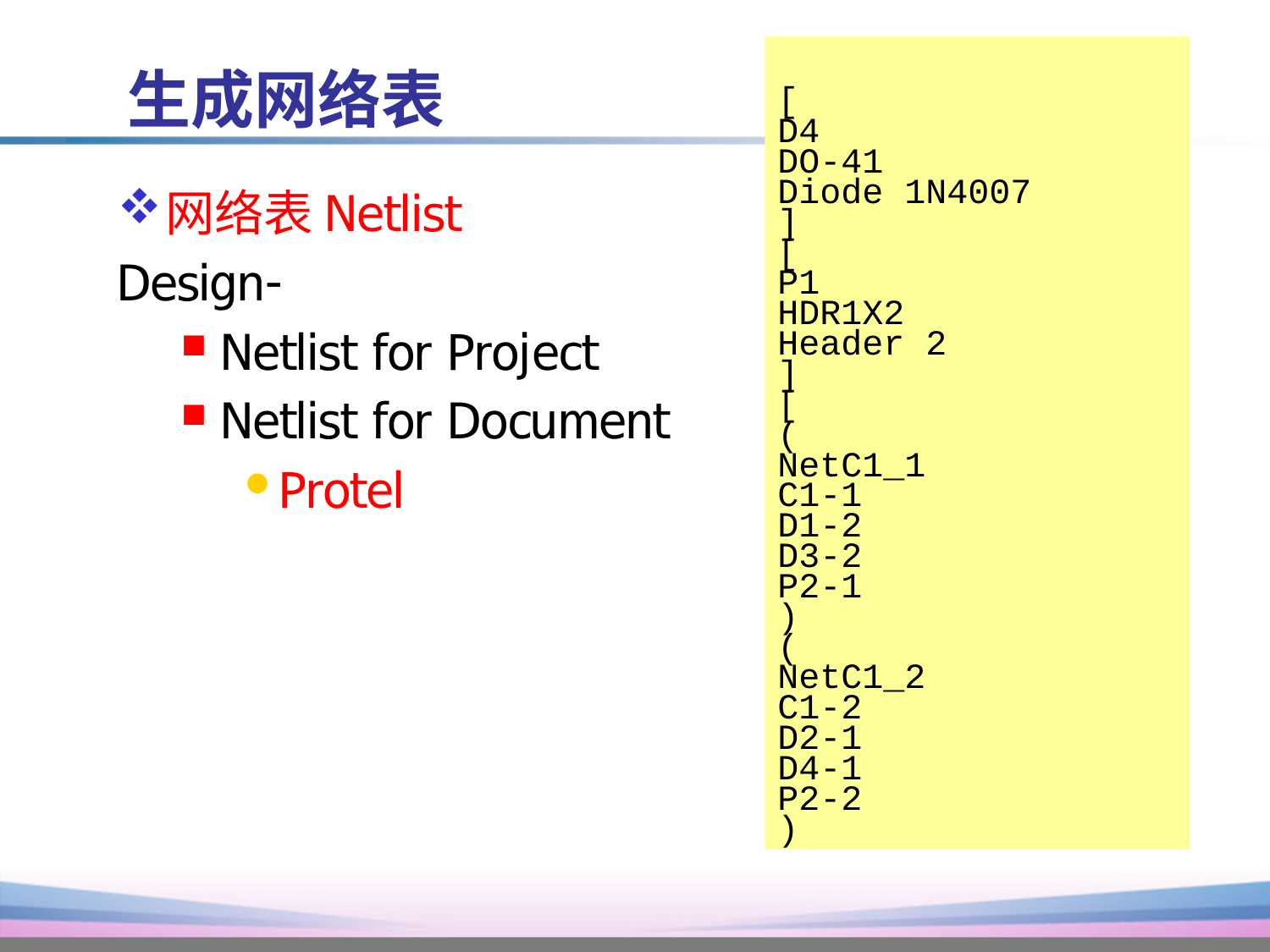

# 生成网络表

[
D4
DO-41
Diode 1N4007
]
[
P1
HDR1X2
Header 2
]
[
(
NetC1_1
C1-1
D1-2
D3-2
P2-1
)
(
NetC1_2
C1-2
D2-1
D4-1
P2-2
)
网络表Netlist
Design-
Netlist for Project
Netlist for Document
Protel